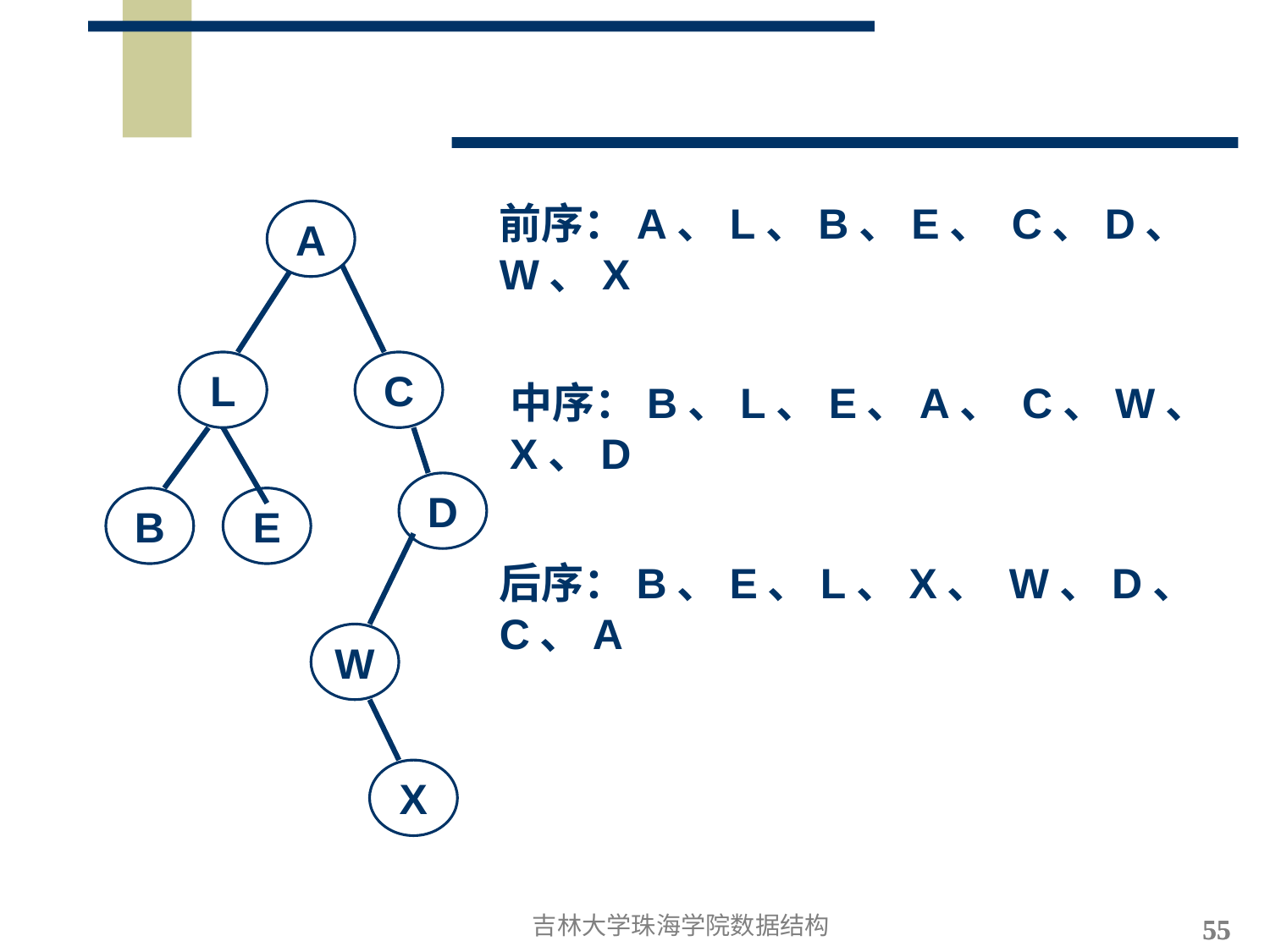

前序：A、L、B、E、 C、D、W、X
A

L
C

D
B
E

W

X
中序：B、L、E、A、 C、W、X、D

后序：B、E、L、X、 W、D、C、A
55
吉林大学珠海学院数据结构